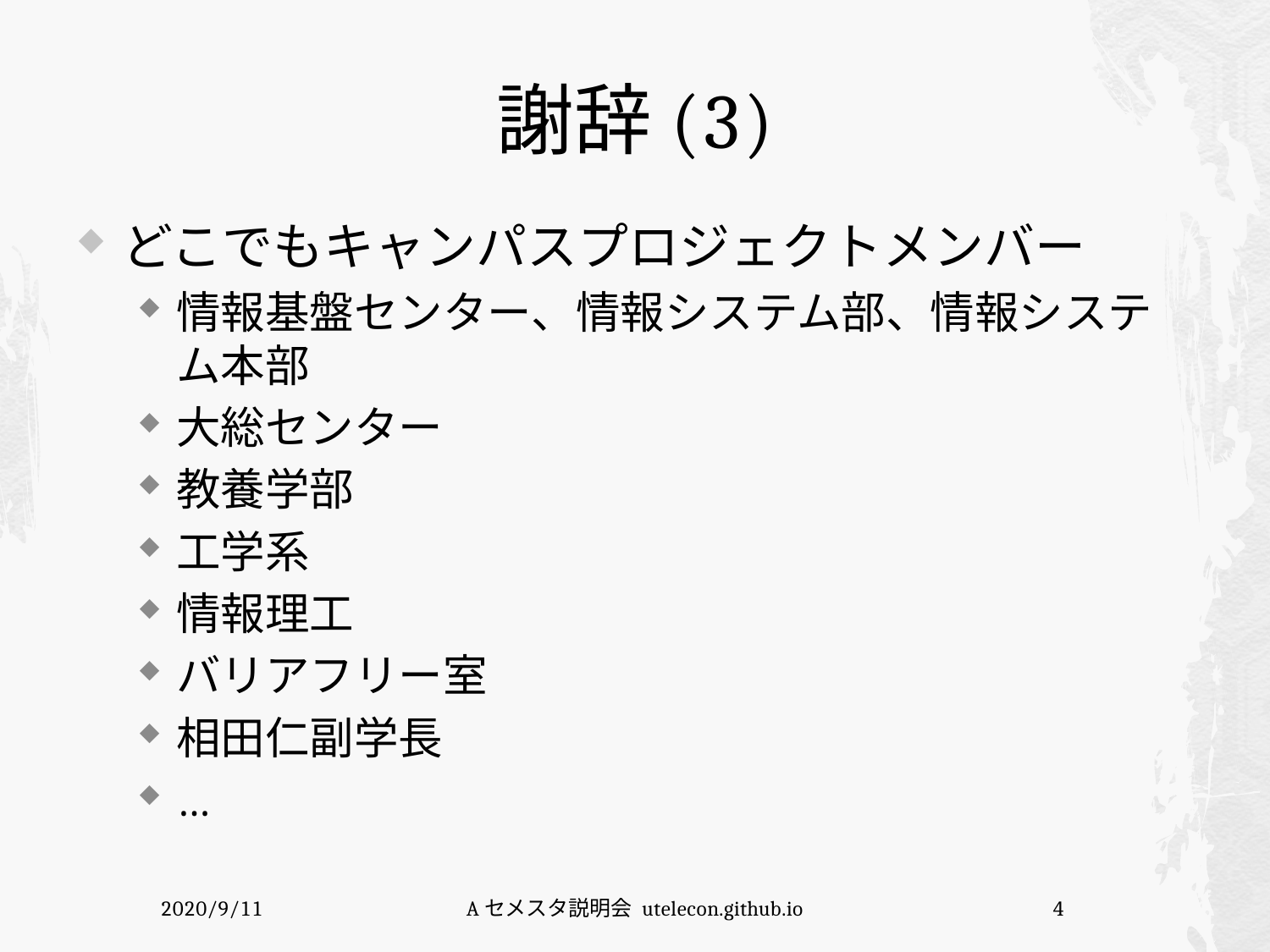

# 謝辞(3)
どこでもキャンパスプロジェクトメンバー
情報基盤センター、情報システム部、情報システム本部
大総センター
教養学部
工学系
情報理工
バリアフリー室
相田仁副学長
…
2020/9/11
Aセメスタ説明会 utelecon.github.io
4